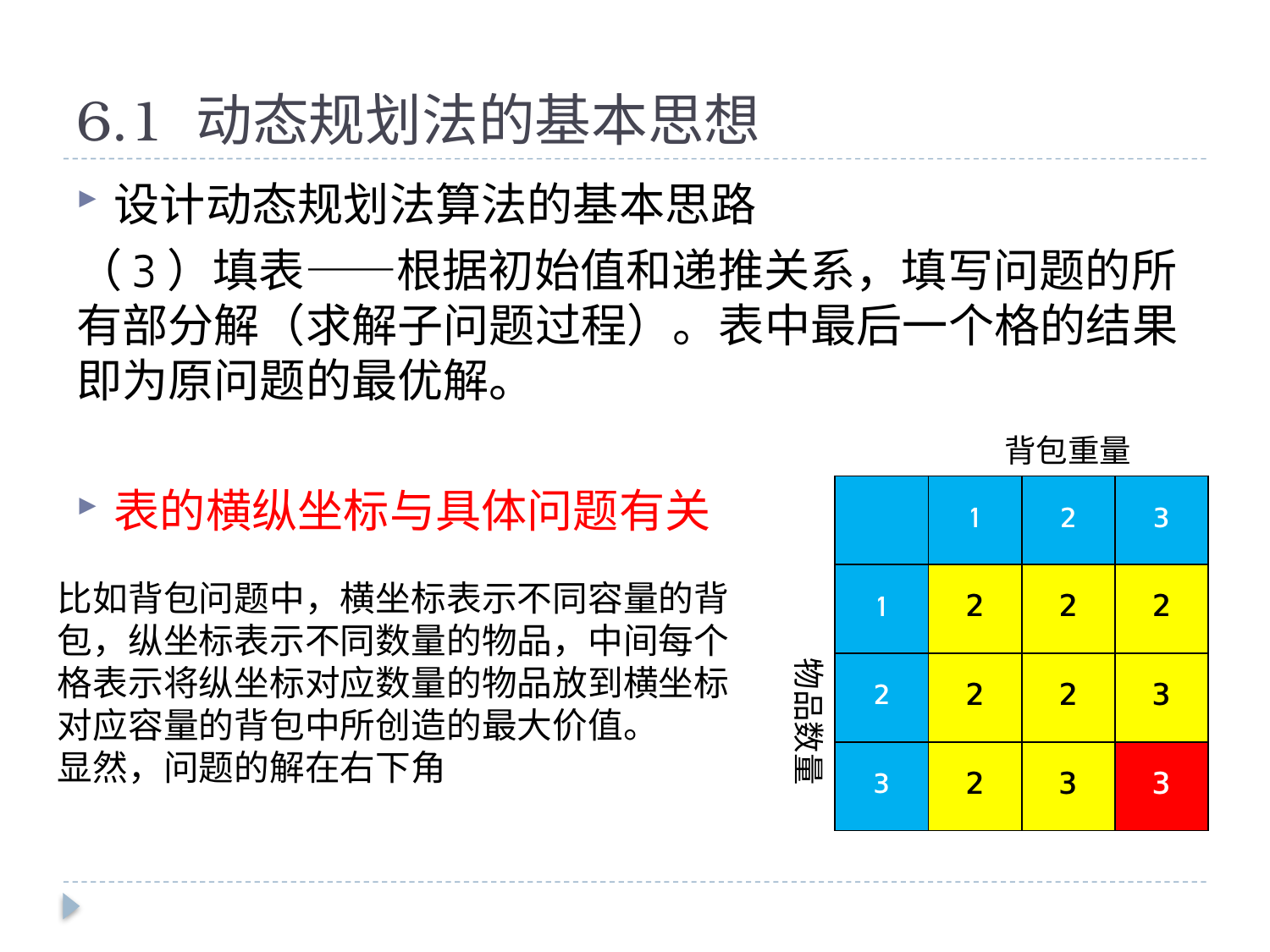

# 6.1 动态规划法的基本思想
设计动态规划法算法的基本思路
（3）填表——根据初始值和递推关系，填写问题的所有部分解（求解子问题过程）。表中最后一个格的结果即为原问题的最优解。

表的横纵坐标与具体问题有关
背包重量
|  | 1 | 2 | 3 |
| --- | --- | --- | --- |
| 1 | 2 | 2 | 2 |
| 2 | 2 | 2 | 3 |
| 3 | 2 | 3 | 3 |
比如背包问题中，横坐标表示不同容量的背包，纵坐标表示不同数量的物品，中间每个格表示将纵坐标对应数量的物品放到横坐标对应容量的背包中所创造的最大价值。
显然，问题的解在右下角
物品数量